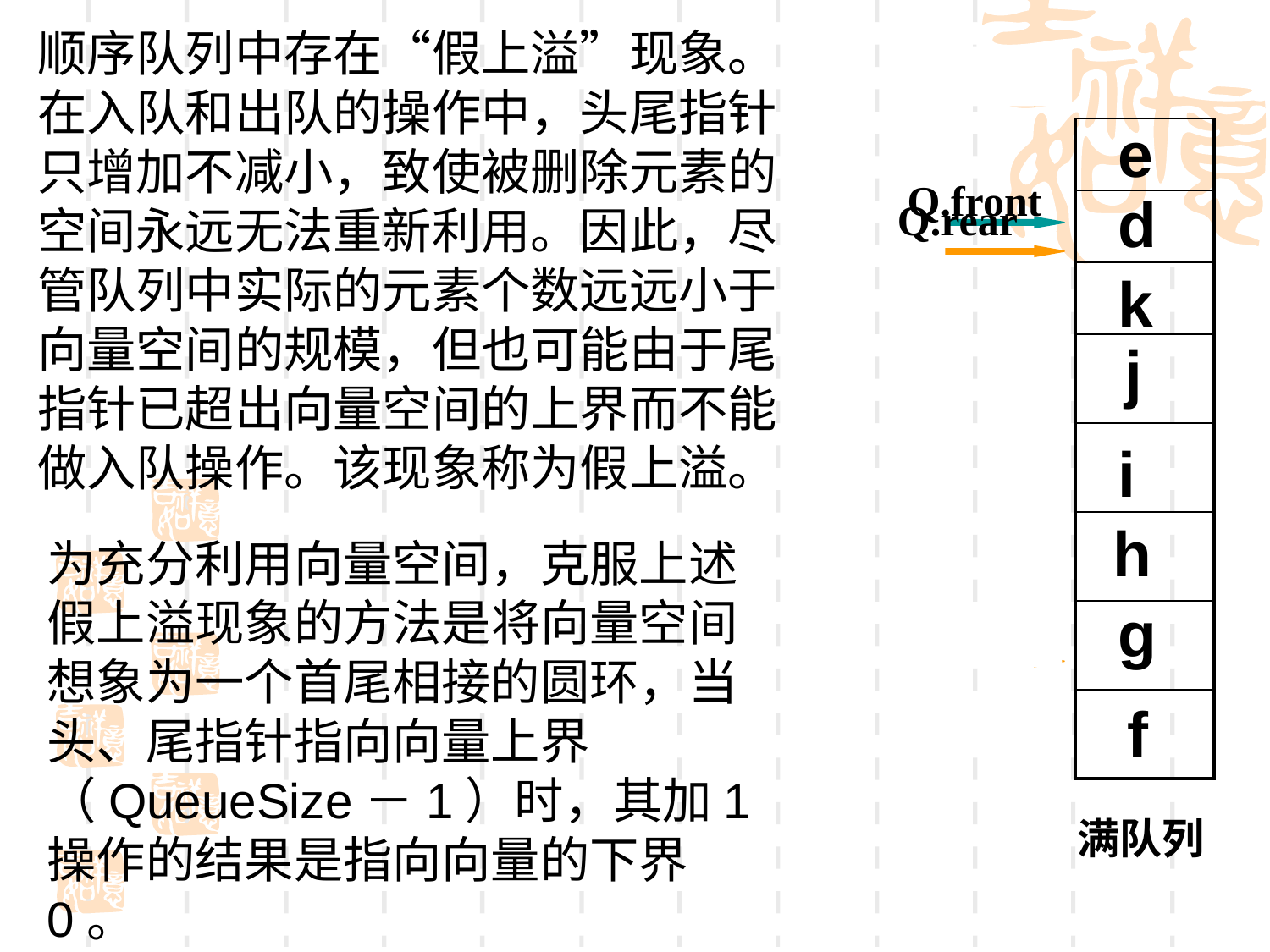

顺序队列中存在“假上溢”现象。在入队和出队的操作中，头尾指针只增加不减小，致使被删除元素的空间永远无法重新利用。因此，尽管队列中实际的元素个数远远小于向量空间的规模，但也可能由于尾指针已超出向量空间的上界而不能做入队操作。该现象称为假上溢。
Q.rear

e
|  |
| --- |
|  |
|  |
|  |
|  |
|  |
|  |
|  |

Q.front
d
Q.rear

k
j
i
h
为充分利用向量空间，克服上述假上溢现象的方法是将向量空间想象为一个首尾相接的圆环，当头、尾指针指向向量上界（QueueSize－1）时，其加1操作的结果是指向向量的下界0。

g
Q.rear

Q.rear

f
满队列